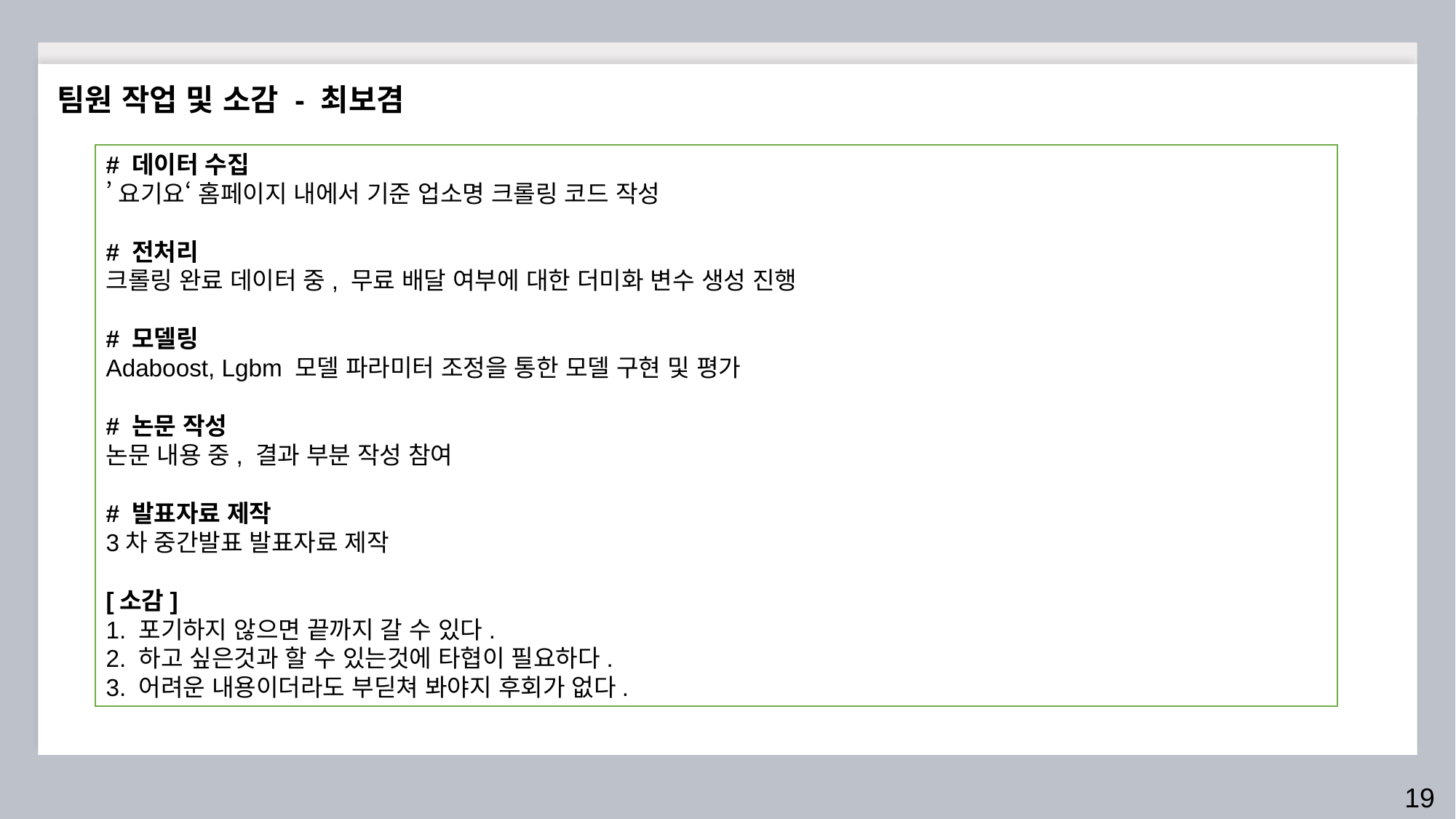

팀원 작업 및 소감 - 최보겸
# 데이터 수집
’요기요‘ 홈페이지 내에서 기준 업소명 크롤링 코드 작성

# 전처리
크롤링 완료 데이터 중, 무료 배달 여부에 대한 더미화 변수 생성 진행

# 모델링
Adaboost, Lgbm 모델 파라미터 조정을 통한 모델 구현 및 평가

# 논문 작성
논문 내용 중, 결과 부분 작성 참여

# 발표자료 제작
3차 중간발표 발표자료 제작

[소감]
1. 포기하지 않으면 끝까지 갈 수 있다.
2. 하고 싶은것과 할 수 있는것에 타협이 필요하다.
3. 어려운 내용이더라도 부딛쳐 봐야지 후회가 없다.
19